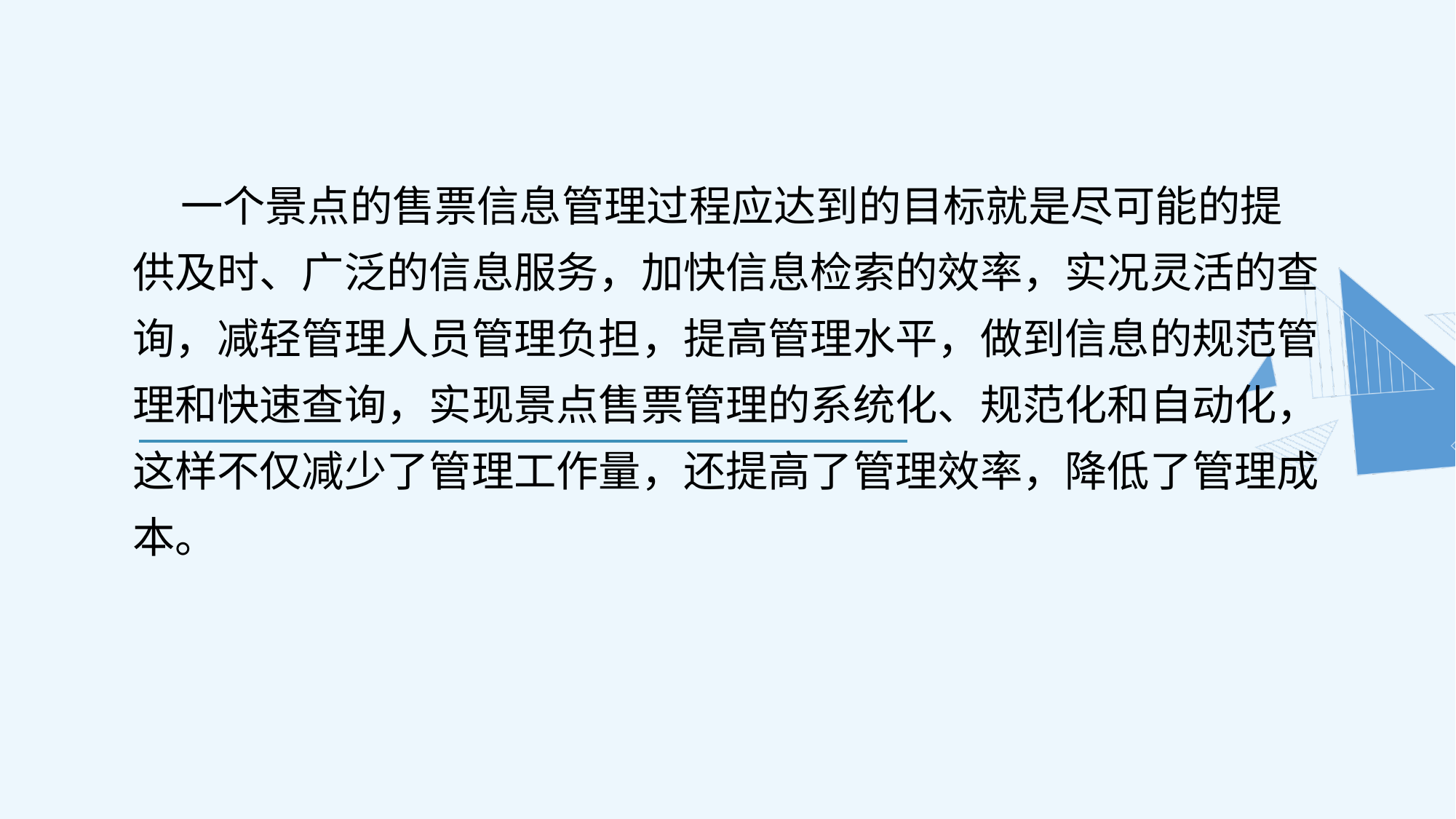

一个景点的售票信息管理过程应达到的目标就是尽可能的提供及时、广泛的信息服务，加快信息检索的效率，实况灵活的查询，减轻管理人员管理负担，提高管理水平，做到信息的规范管理和快速查询，实现景点售票管理的系统化、规范化和自动化，这样不仅减少了管理工作量，还提高了管理效率，降低了管理成本。